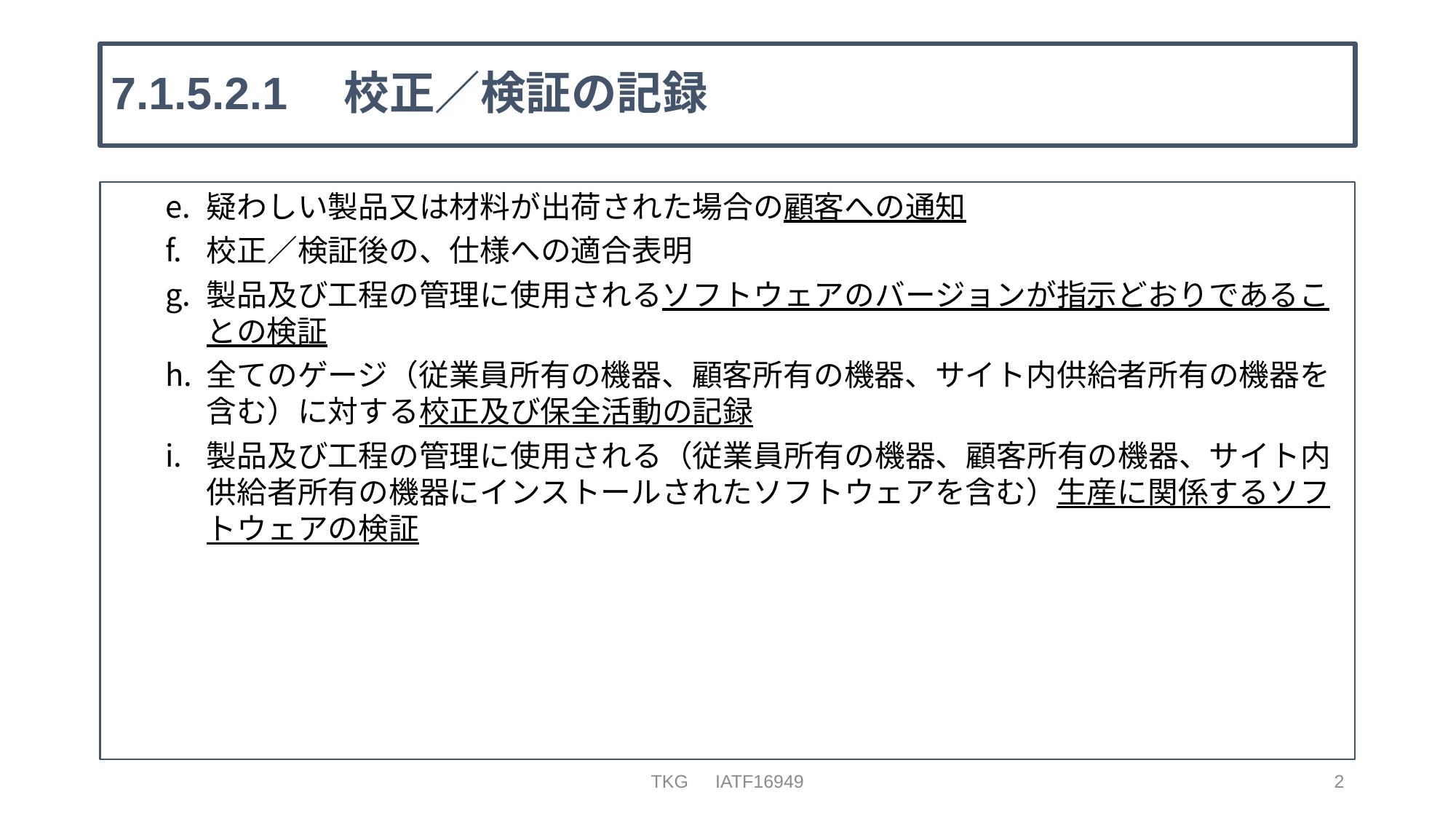

# 7.1.5.2.1　校正／検証の記録
疑わしい製品又は材料が出荷された場合の顧客への通知
校正／検証後の、仕様への適合表明
製品及び工程の管理に使用されるソフトウェアのバージョンが指示どおりであることの検証
全てのゲージ（従業員所有の機器、顧客所有の機器、サイト内供給者所有の機器を含む）に対する校正及び保全活動の記録
製品及び工程の管理に使用される（従業員所有の機器、顧客所有の機器、サイト内供給者所有の機器にインストールされたソフトウェアを含む）生産に関係するソフトウェアの検証

TKG　IATF16949
2